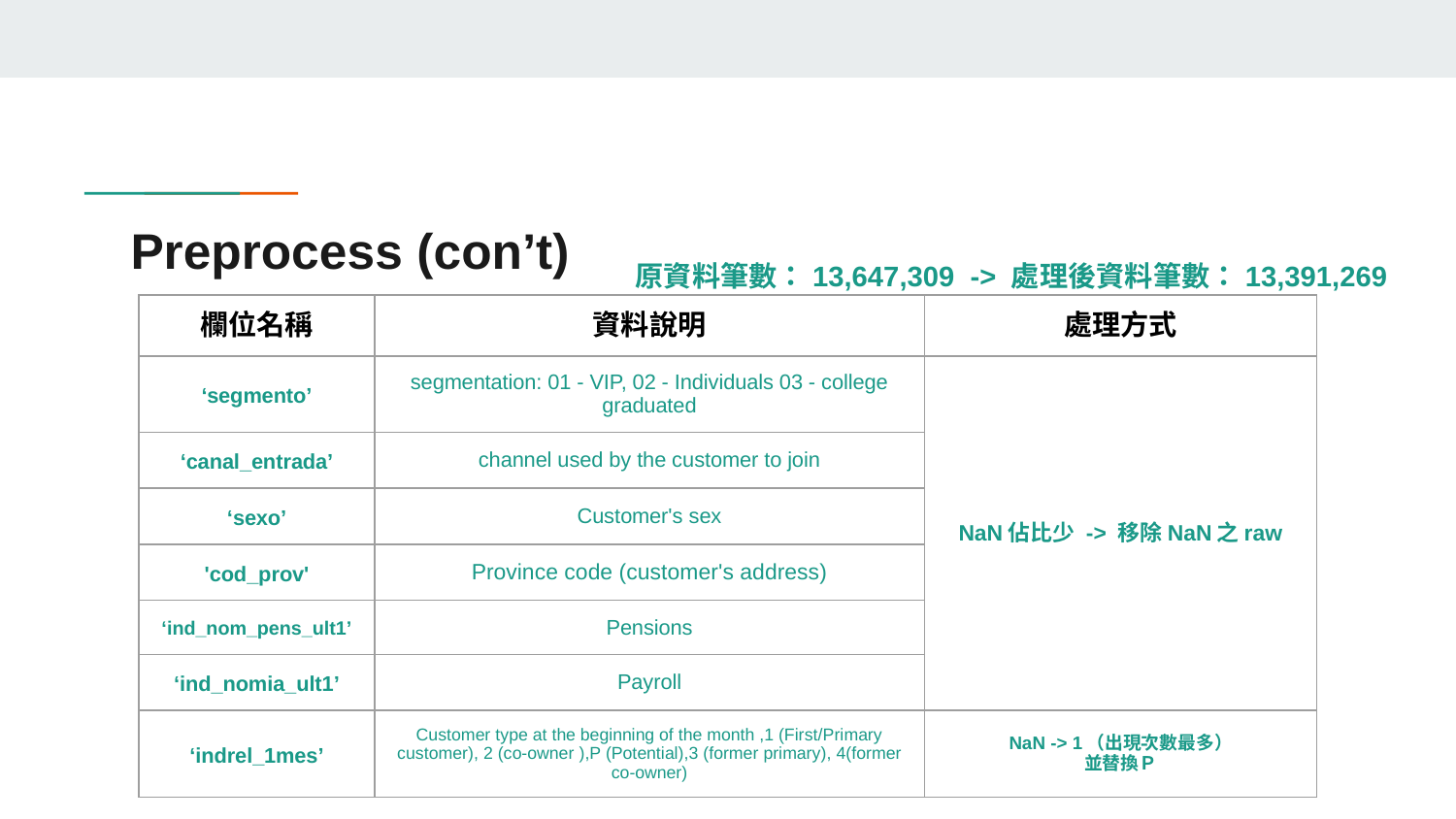

# Preprocess (con’t)
原資料筆數：13,647,309  -> 處理後資料筆數：13,391,269
| 欄位名稱 | 資料說明 | 處理方式 |
| --- | --- | --- |
| ‘segmento’ | segmentation: 01 - VIP, 02 - Individuals 03 - college graduated | NaN佔比少 -> 移除NaN之raw |
| ‘canal\_entrada’ | channel used by the customer to join |  |
| ‘sexo’ | Customer's sex |  |
| 'cod\_prov' | Province code (customer's address) |  |
| ‘ind\_nom\_pens\_ult1’ | Pensions |  |
| ‘ind\_nomia\_ult1’ | Payroll |  |
| ‘indrel\_1mes’ | Customer type at the beginning of the month ,1 (First/Primary customer), 2 (co-owner ),P (Potential),3 (former primary), 4(former co-owner) | NaN -> 1（出現次數最多） 並替換Ｐ |